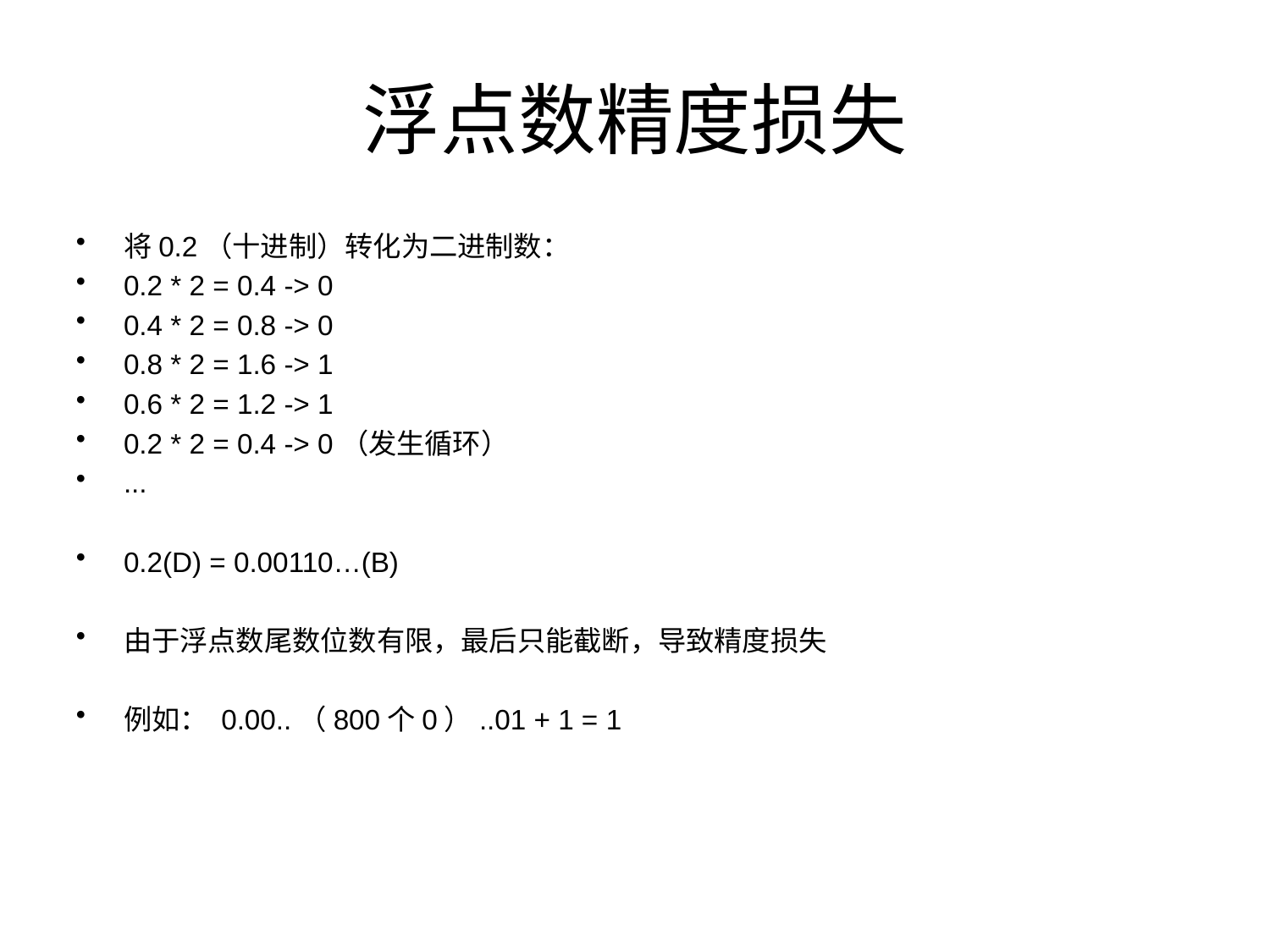

# 浮点数精度损失
将0.2（十进制）转化为二进制数：
0.2 * 2 = 0.4 -> 0
0.4 * 2 = 0.8 -> 0
0.8 * 2 = 1.6 -> 1
0.6 * 2 = 1.2 -> 1
0.2 * 2 = 0.4 -> 0（发生循环）
...

0.2(D) = 0.00110…(B)

由于浮点数尾数位数有限，最后只能截断，导致精度损失

例如： 0.00..（800个0）..01 + 1 = 1